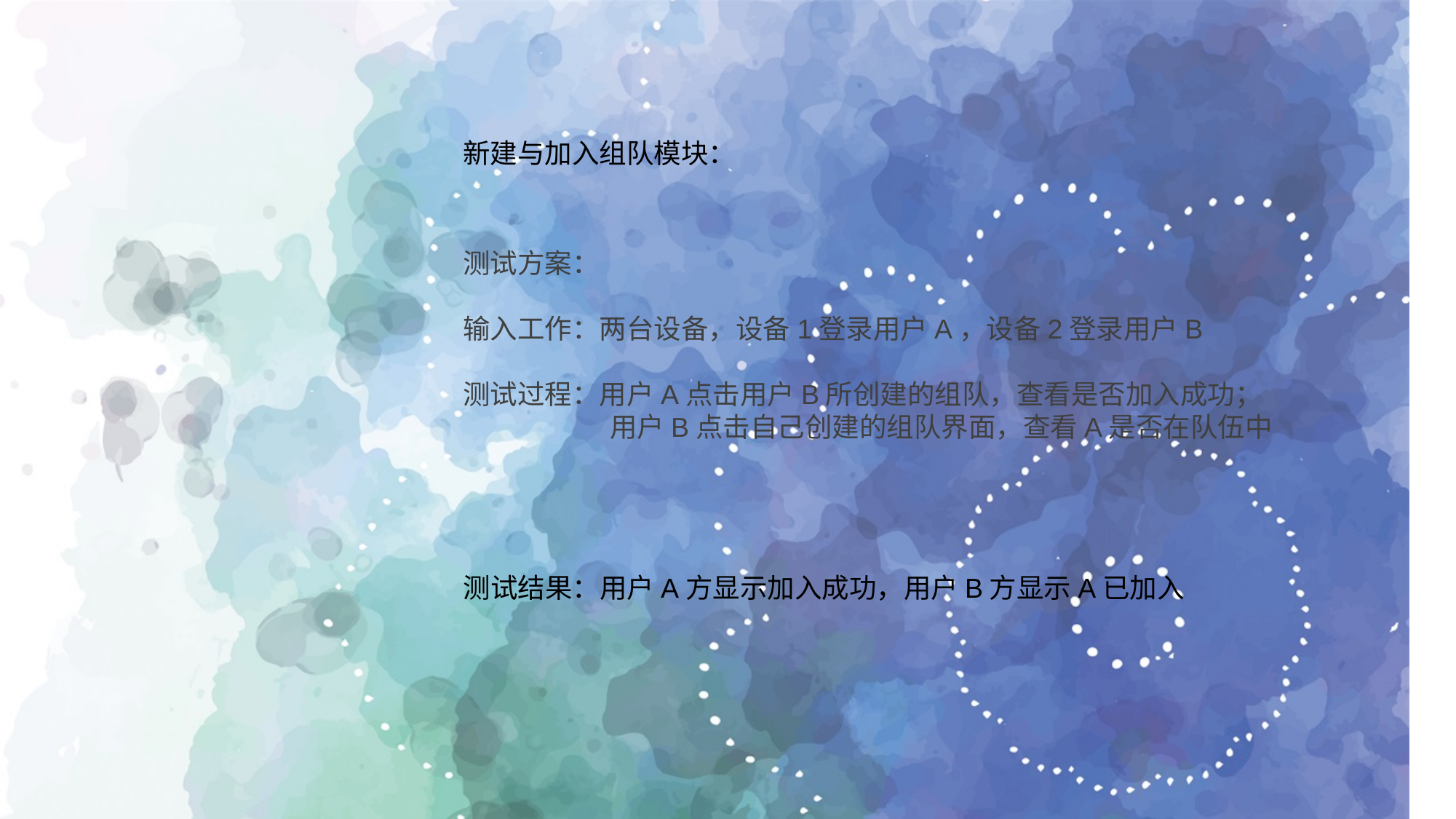

新建与加入组队模块：
测试方案：

输入工作：两台设备，设备1登录用户A，设备2登录用户B

测试过程：用户A点击用户B所创建的组队，查看是否加入成功；
	     用户B点击自己创建的组队界面，查看A是否在队伍中

测试结果：用户A方显示加入成功，用户B方显示A已加入